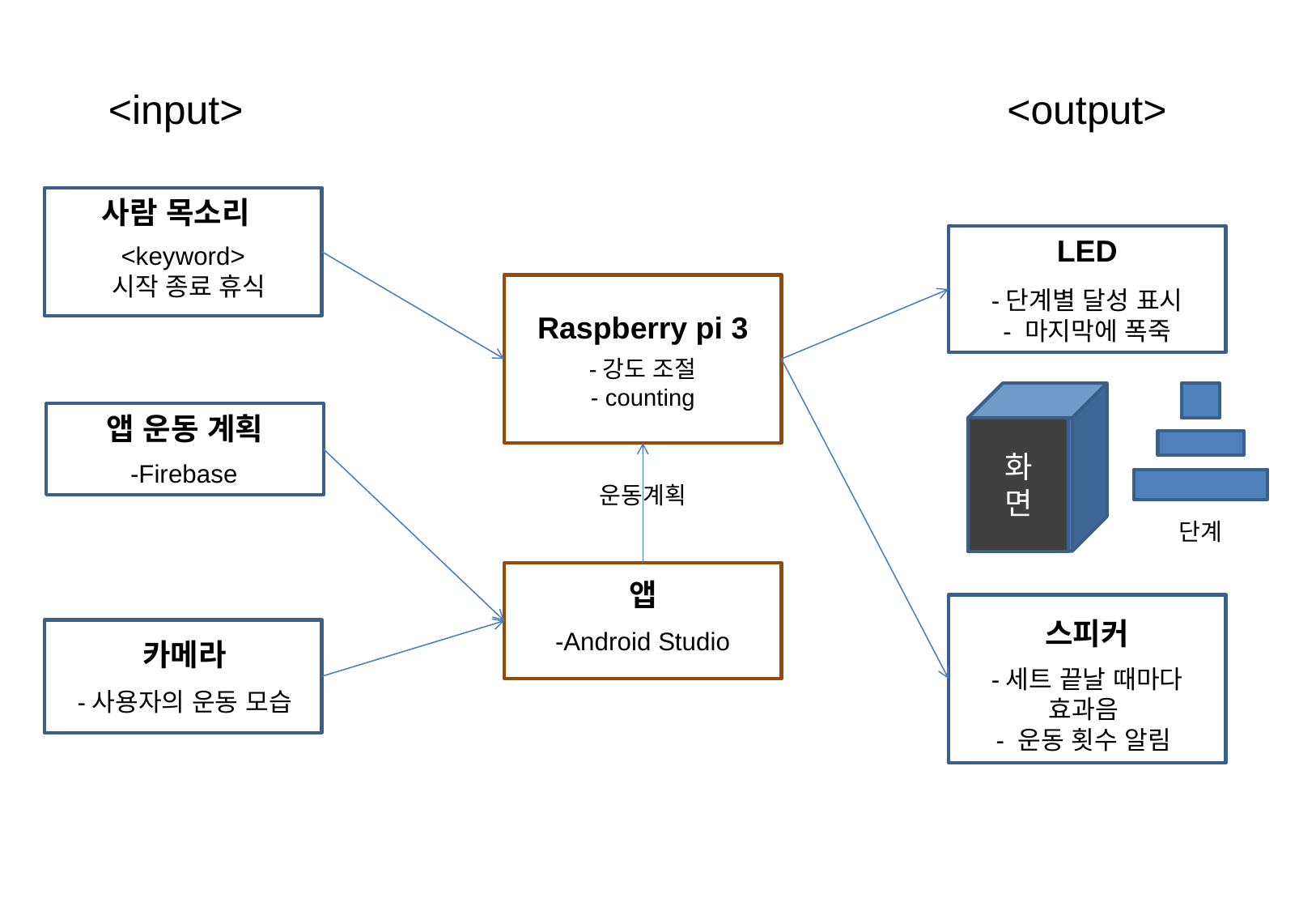

<input>
<output>

사람 목소리

LED
<keyword>
 시작 종료 휴식

-단계별 달성 표시
- 마지막에 폭죽
Raspberry pi 3
-강도 조절
- counting

앱 운동 계획

화
면

-Firebase

운동계획
단계

앱

스피커

-Android Studio
카메라
-세트 끝날 때마다 효과음
- 운동 횟수 알림
-사용자의 운동 모습